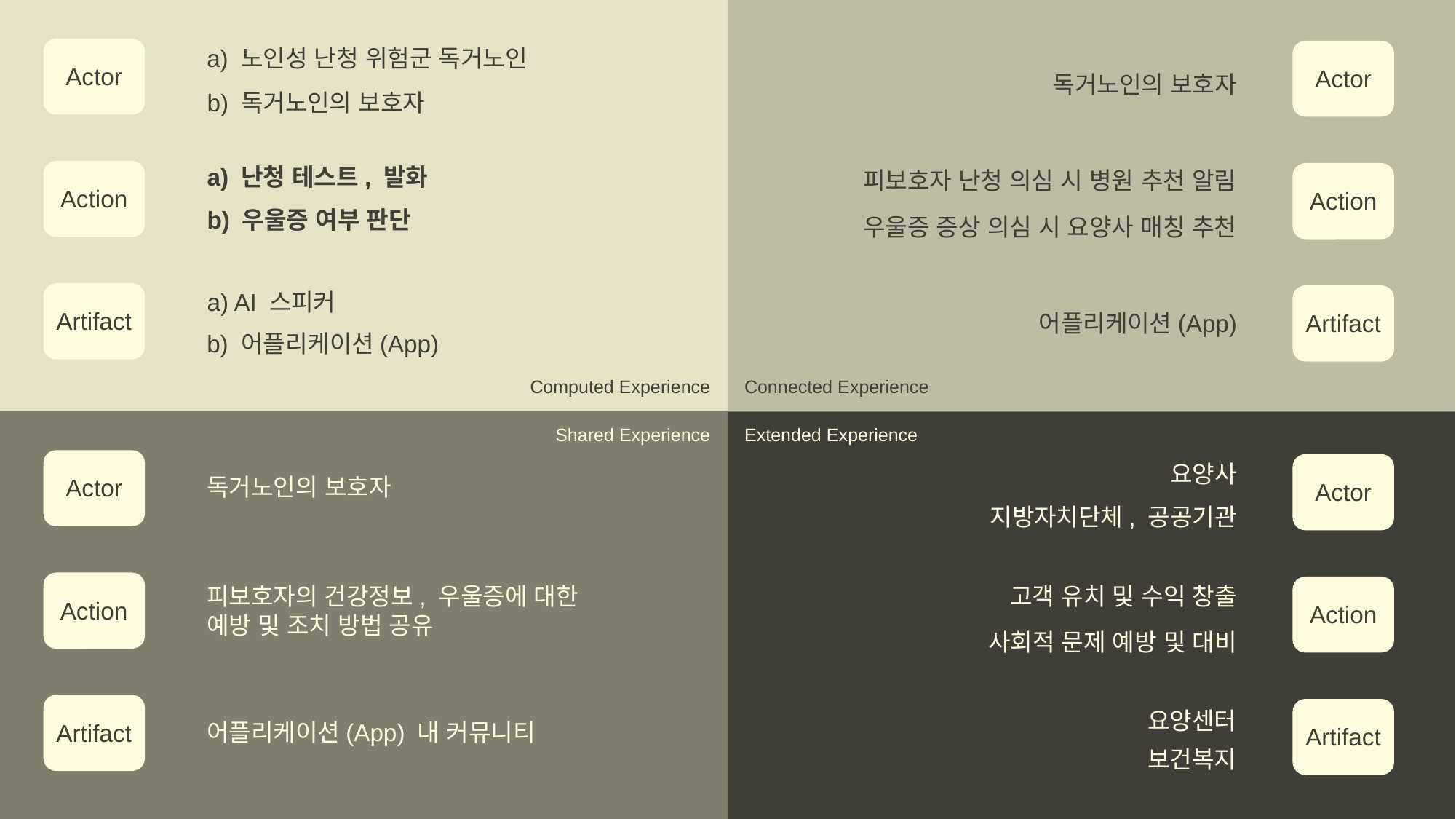

Computed Experience
Connected Experience

Shared Experience
Extended Experience
a) 노인성 난청 위험군 독거노인
b) 독거노인의 보호자

Actor

Actor
독거노인의 보호자
a) 난청 테스트, 발화
b) 우울증 여부 판단
피보호자 난청 의심 시 병원 추천 알림

Action

Action
우울증 증상 의심 시 요양사 매칭 추천
a) AI 스피커
b) 어플리케이션(App)

Artifact

Artifact
어플리케이션(App)

Actor
요양사

Actor
독거노인의 보호자
지방자치단체, 공공기관

Action
고객 유치 및 수익 창출
피보호자의 건강정보, 우울증에 대한 예방 및 조치 방법 공유

Action
사회적 문제 예방 및 대비

Artifact

Artifact
요양센터
어플리케이션(App) 내 커뮤니티
보건복지